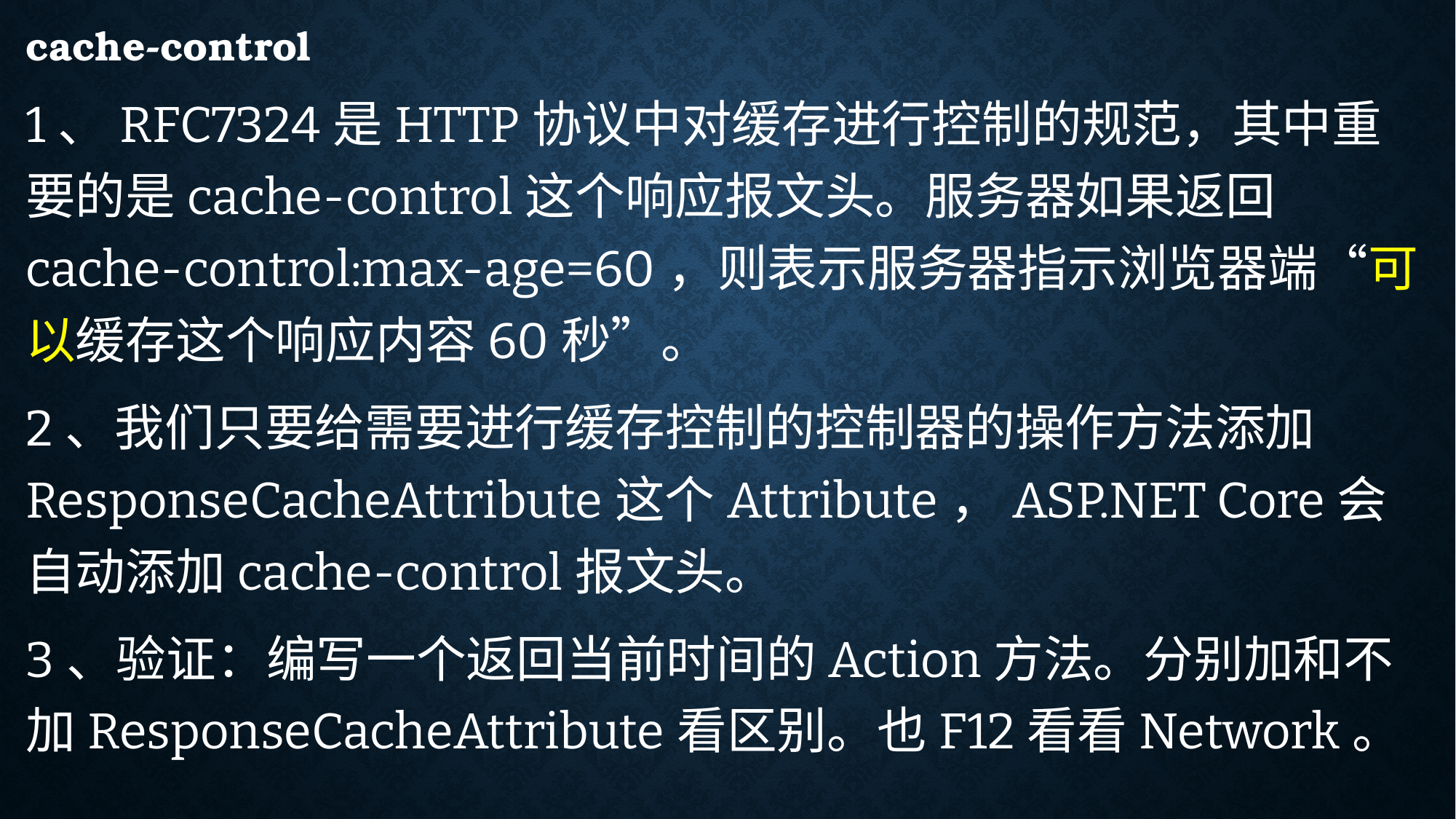

# cache-control
1、RFC7324是HTTP协议中对缓存进行控制的规范，其中重要的是cache-control这个响应报文头。服务器如果返回cache-control:max-age=60，则表示服务器指示浏览器端“可以缓存这个响应内容60秒”。
2、我们只要给需要进行缓存控制的控制器的操作方法添加ResponseCacheAttribute这个Attribute，ASP.NET Core会自动添加cache-control报文头。
3、验证：编写一个返回当前时间的Action方法。分别加和不加ResponseCacheAttribute看区别。也F12看看Network。